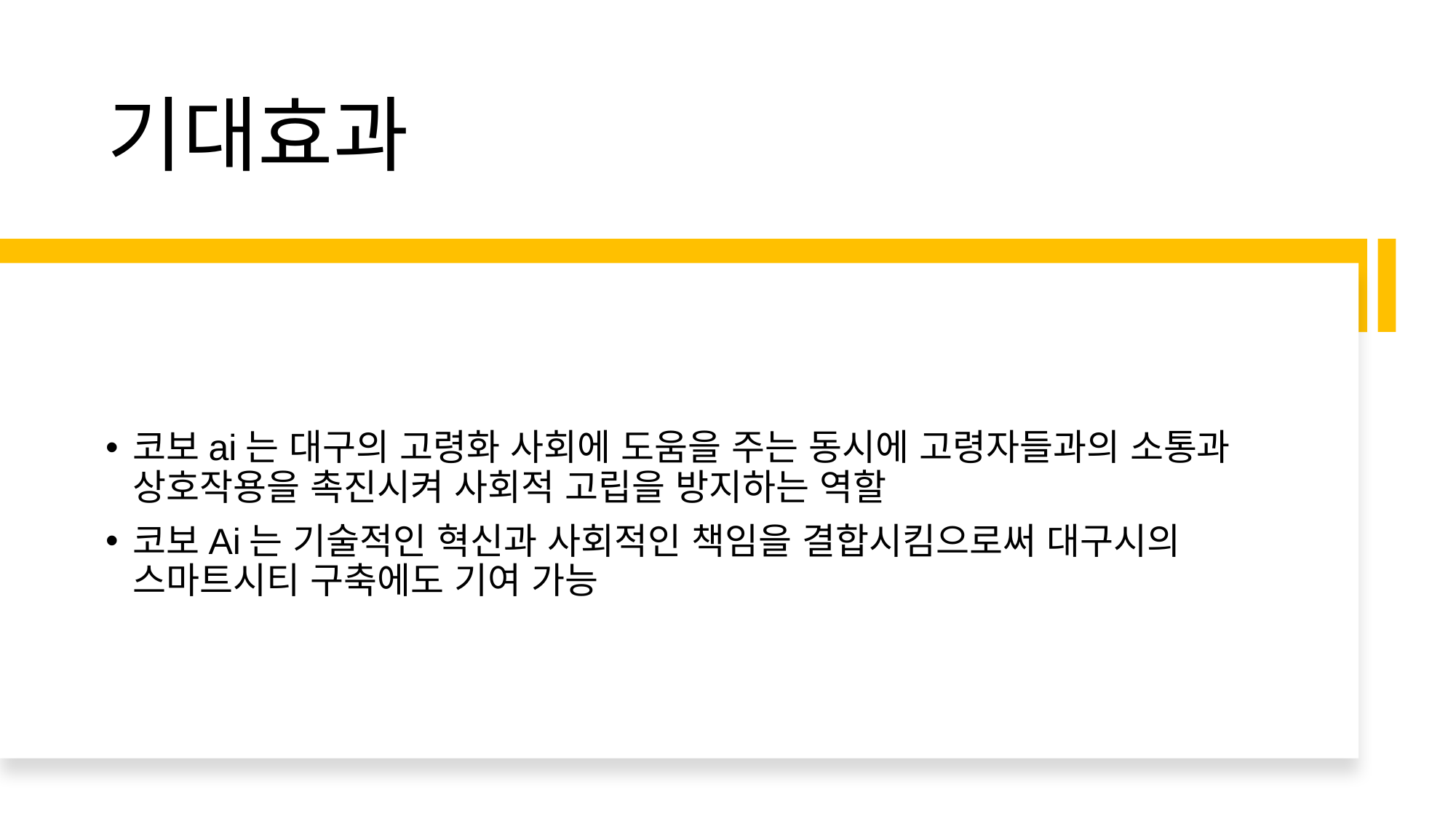

# 기대효과

코보ai는 대구의 고령화 사회에 도움을 주는 동시에 고령자들과의 소통과 상호작용을 촉진시켜 사회적 고립을 방지하는 역할
코보Ai는 기술적인 혁신과 사회적인 책임을 결합시킴으로써 대구시의 스마트시티 구축에도 기여 가능